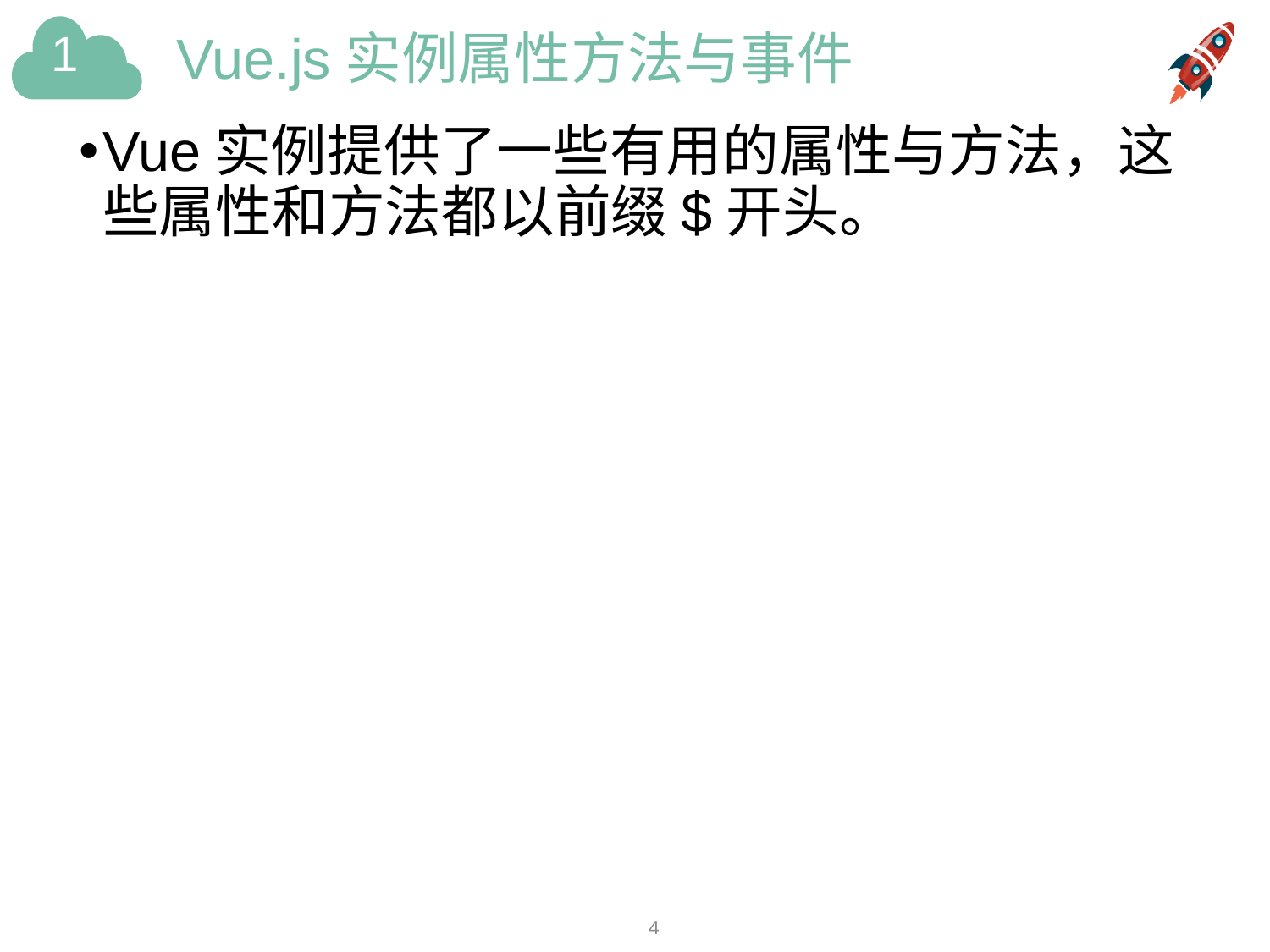

# Vue.js实例属性方法与事件
Vue实例提供了一些有用的属性与方法，这些属性和方法都以前缀$开头。
4